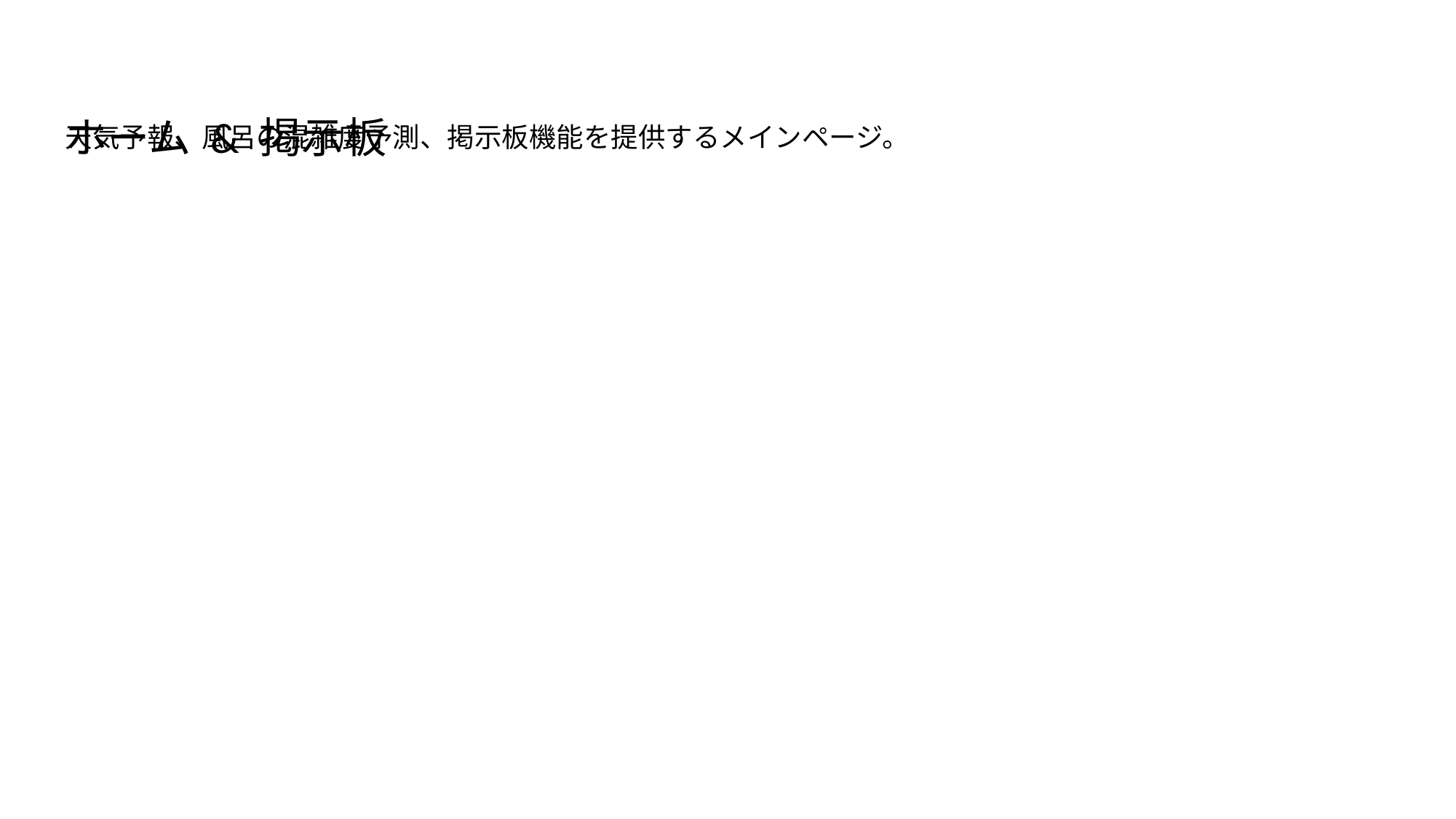

ホーム & 掲示板
天気予報、風呂の混雑度予測、掲示板機能を提供するメインページ。